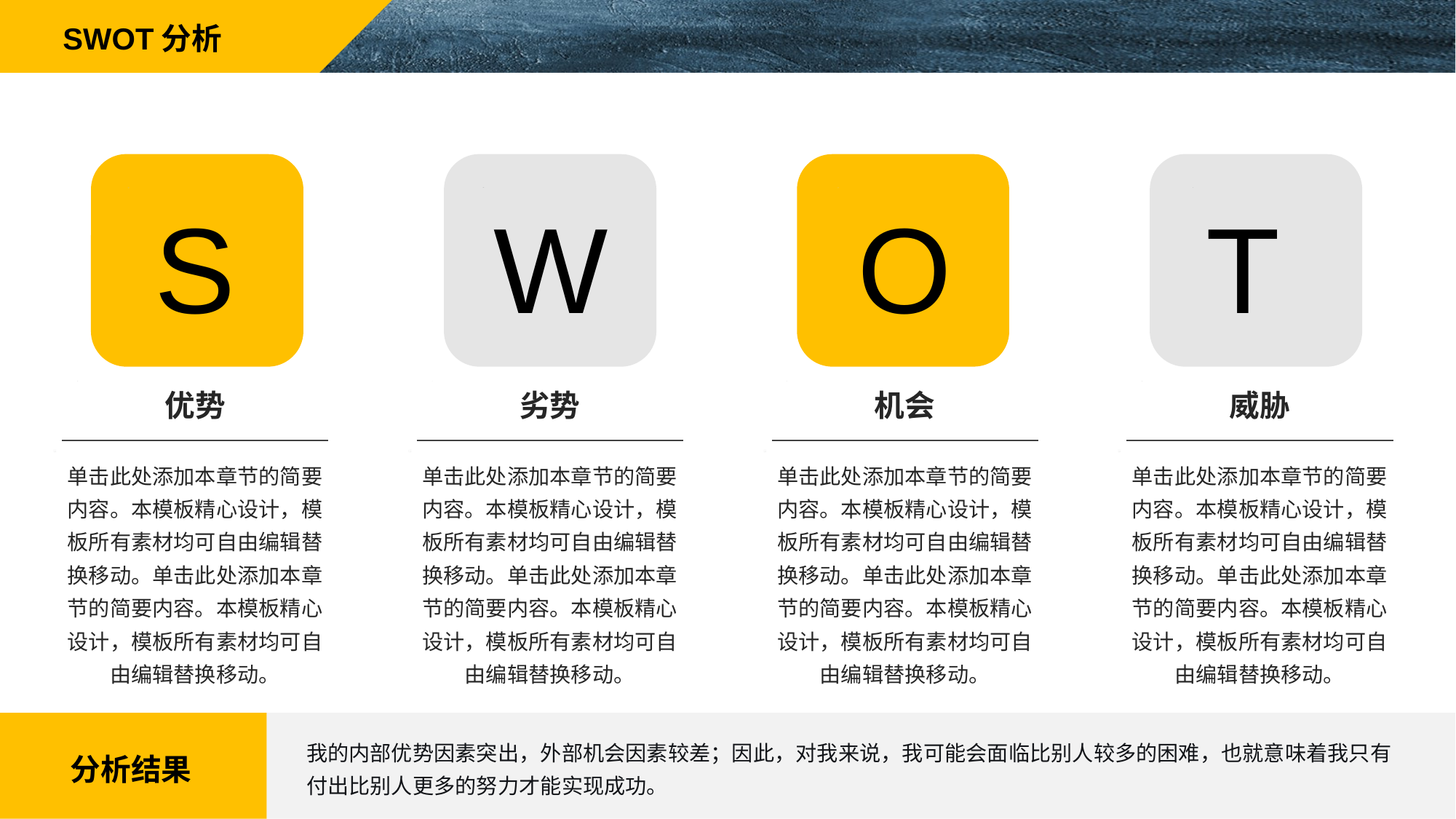

SWOT分析

S
W
O
T
优势
劣势
机会
威胁
单击此处添加本章节的简要内容。本模板精心设计，模板所有素材均可自由编辑替换移动。单击此处添加本章节的简要内容。本模板精心设计，模板所有素材均可自由编辑替换移动。
单击此处添加本章节的简要内容。本模板精心设计，模板所有素材均可自由编辑替换移动。单击此处添加本章节的简要内容。本模板精心设计，模板所有素材均可自由编辑替换移动。
单击此处添加本章节的简要内容。本模板精心设计，模板所有素材均可自由编辑替换移动。单击此处添加本章节的简要内容。本模板精心设计，模板所有素材均可自由编辑替换移动。
单击此处添加本章节的简要内容。本模板精心设计，模板所有素材均可自由编辑替换移动。单击此处添加本章节的简要内容。本模板精心设计，模板所有素材均可自由编辑替换移动。

我的内部优势因素突出，外部机会因素较差；因此，对我来说，我可能会面临比别人较多的困难，也就意味着我只有付出比别人更多的努力才能实现成功。
分析结果